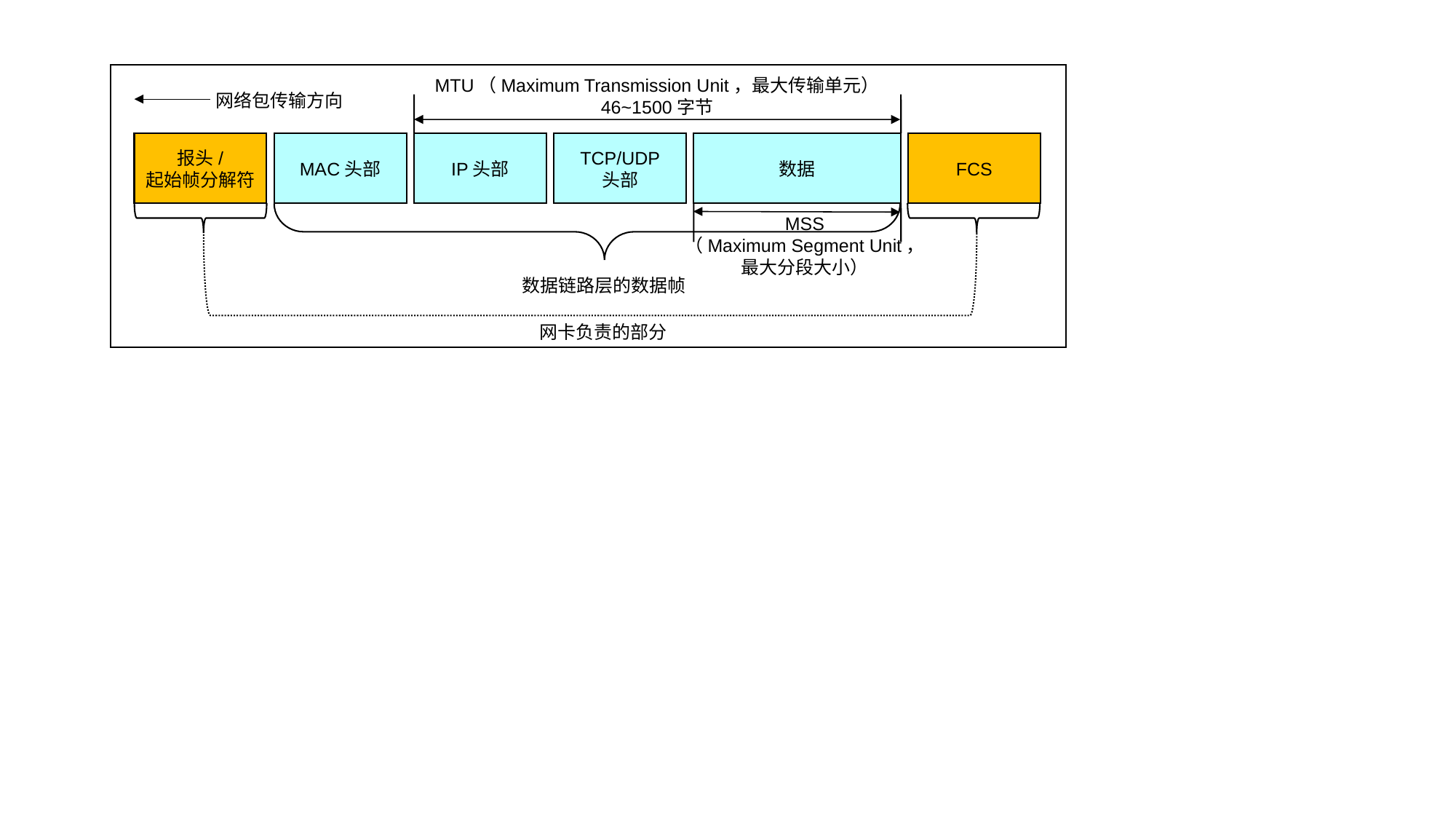

MTU（Maximum Transmission Unit，最大传输单元）
46~1500字节
网络包传输方向

TCP/UDP
头部
数据
FCS
MAC头部
IP头部
报头/
起始帧分解符

MSS
（Maximum Segment Unit，
最大分段大小）

数据链路层的数据帧
网卡负责的部分